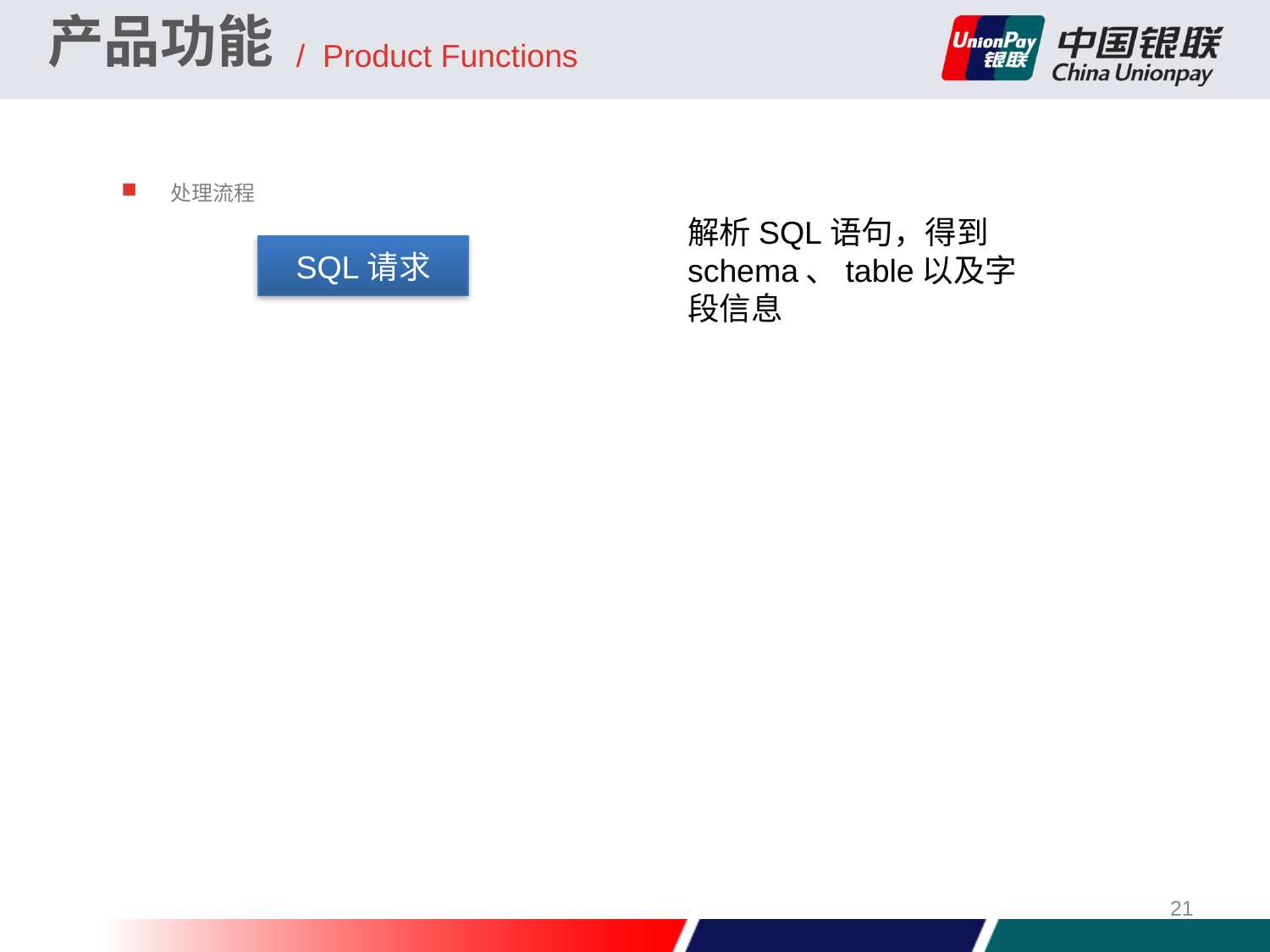

产品功能
/  Product Functions
处理流程

解析SQL语句，得到schema、table以及字段信息
SQL请求
21